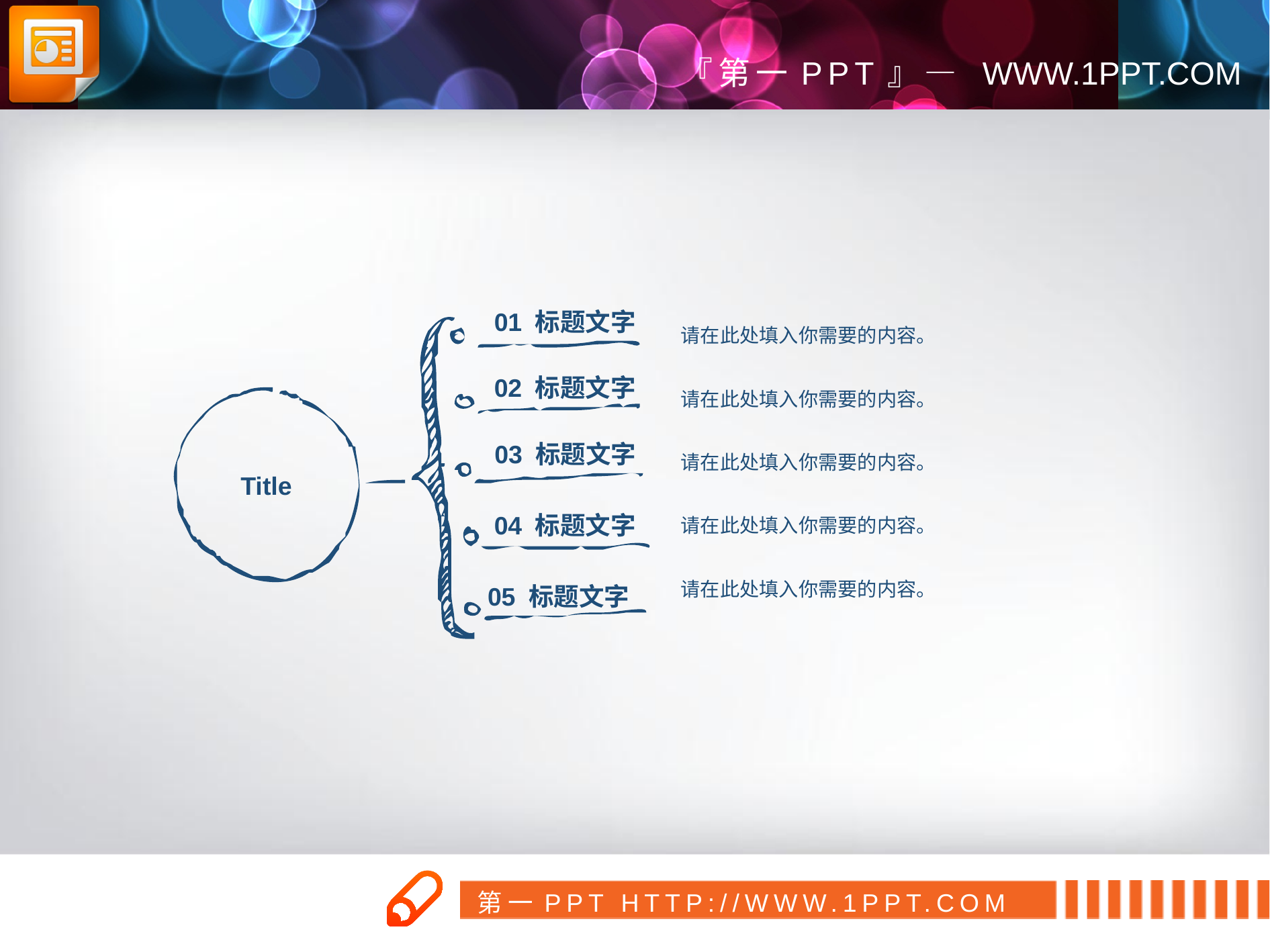

01 标题文字
请在此处填入你需要的内容。

02 标题文字
请在此处填入你需要的内容。
03 标题文字
请在此处填入你需要的内容。
Title
请在此处填入你需要的内容。
04 标题文字
请在此处填入你需要的内容。
05 标题文字